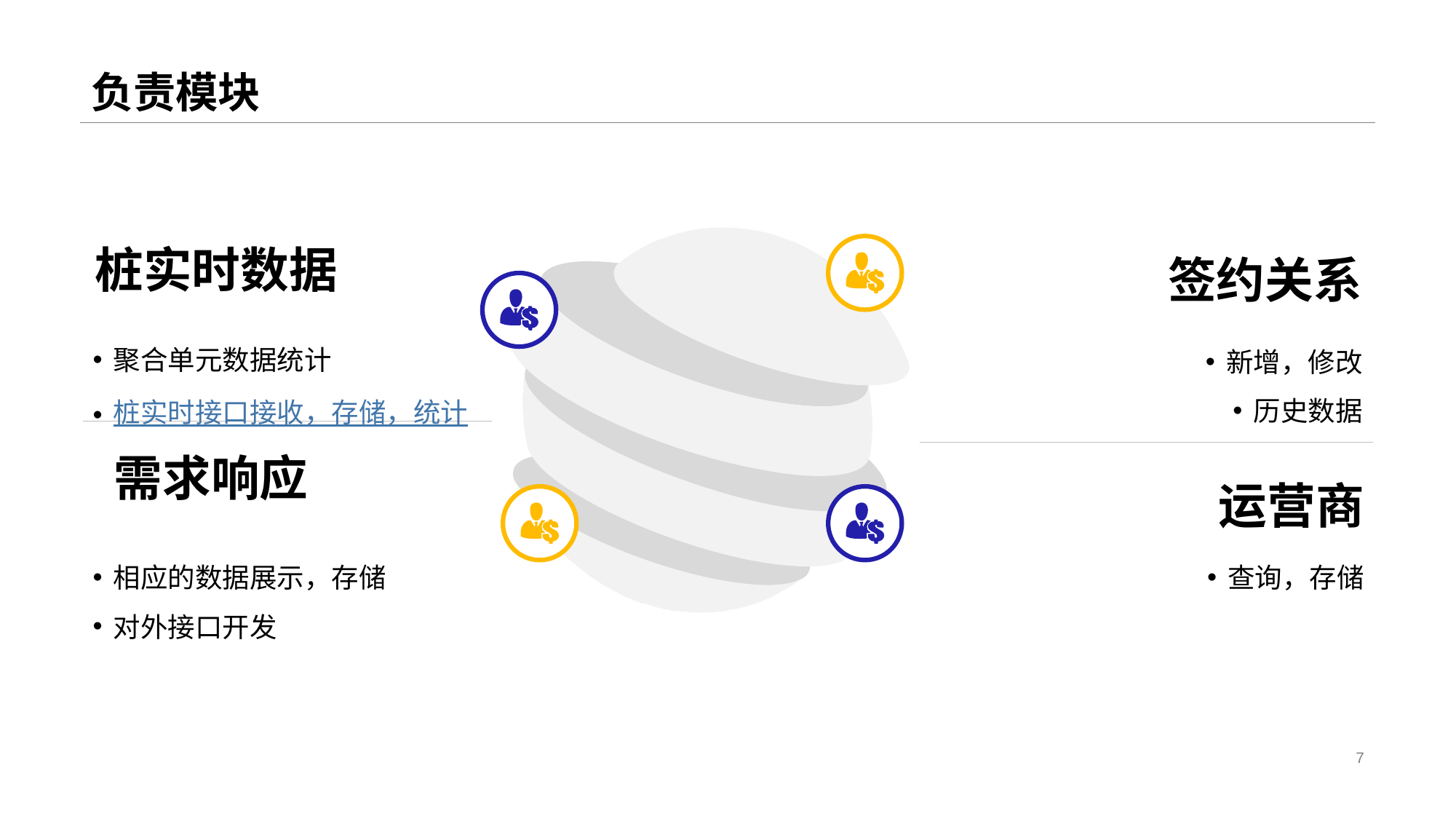

# 负责模块

桩实时数据

签约关系

聚合单元数据统计
桩实时接口接收，存储，统计
新增，修改
历史数据

需求响应
运营商

相应的数据展示，存储
对外接口开发
查询，存储
7